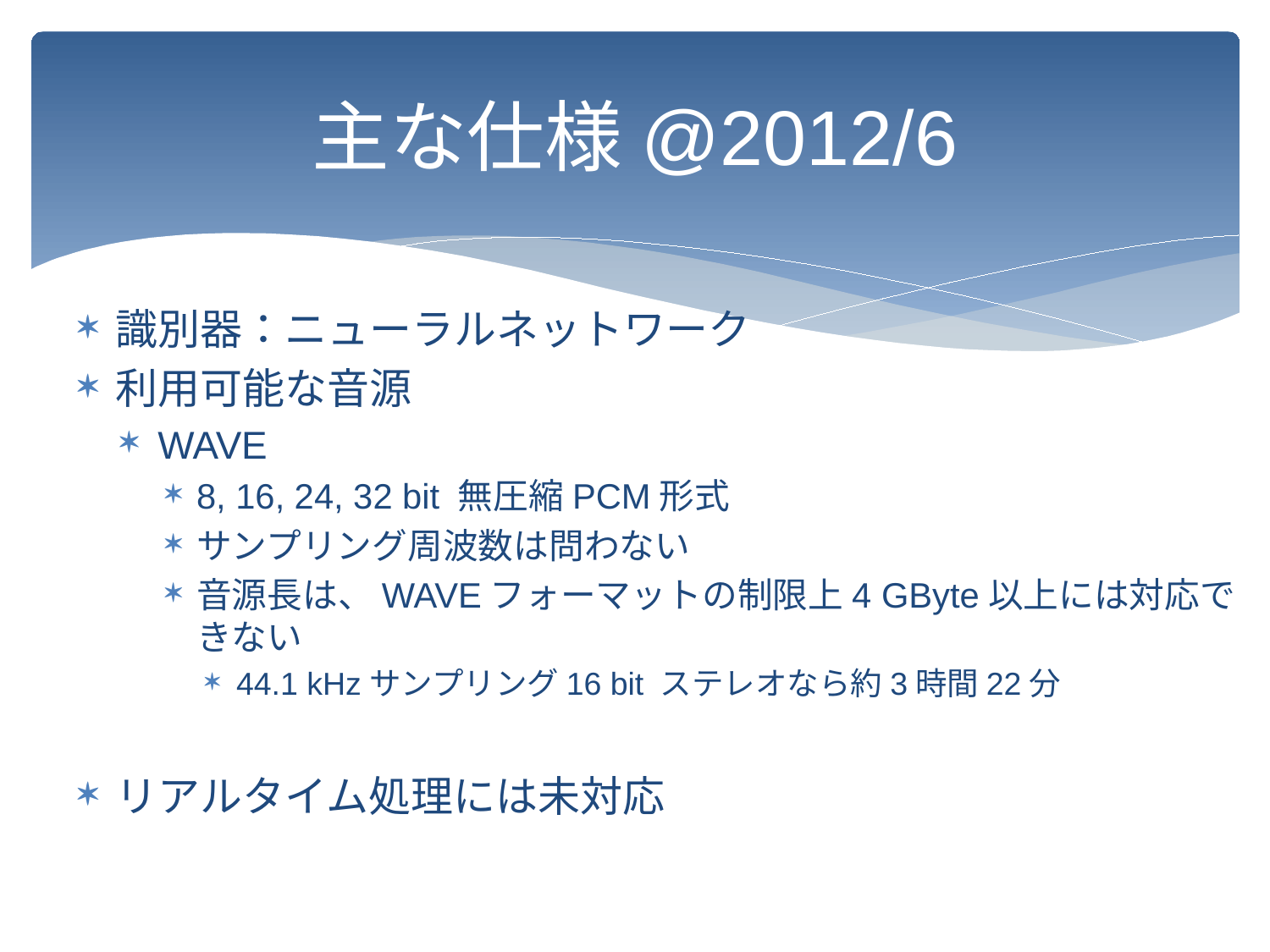

# 主な仕様@2012/6
識別器：ニューラルネットワーク
利用可能な音源
WAVE
8, 16, 24, 32 bit 無圧縮PCM形式
サンプリング周波数は問わない
音源長は、WAVEフォーマットの制限上4 GByte以上には対応できない
44.1 kHzサンプリング16 bit ステレオなら約3時間22分

リアルタイム処理には未対応